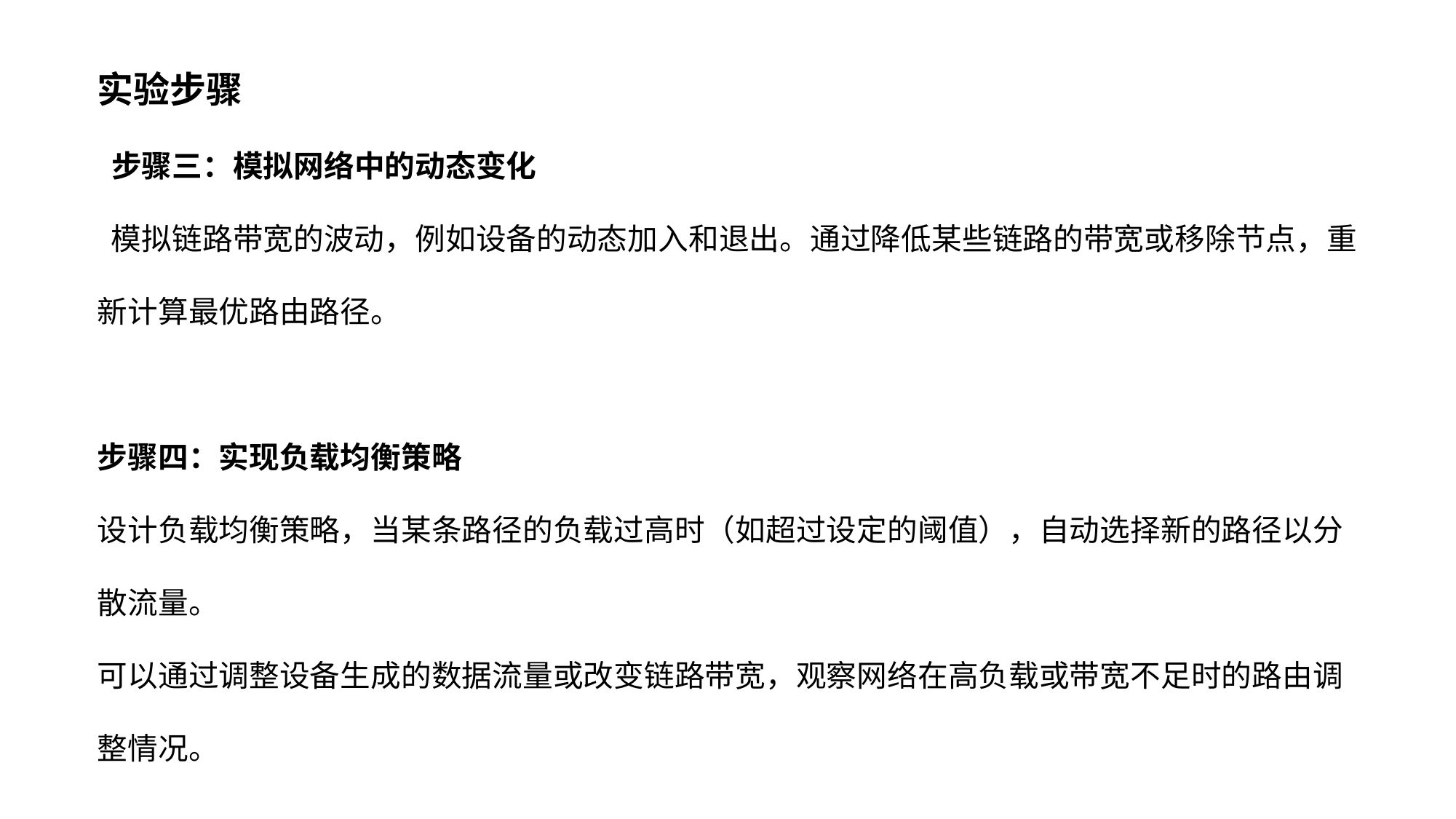

实验步骤
 步骤三：模拟网络中的动态变化
 模拟链路带宽的波动，例如设备的动态加入和退出。通过降低某些链路的带宽或移除节点，重新计算最优路由路径。

步骤四：实现负载均衡策略
设计负载均衡策略，当某条路径的负载过高时（如超过设定的阈值），自动选择新的路径以分散流量。
可以通过调整设备生成的数据流量或改变链路带宽，观察网络在高负载或带宽不足时的路由调整情况。